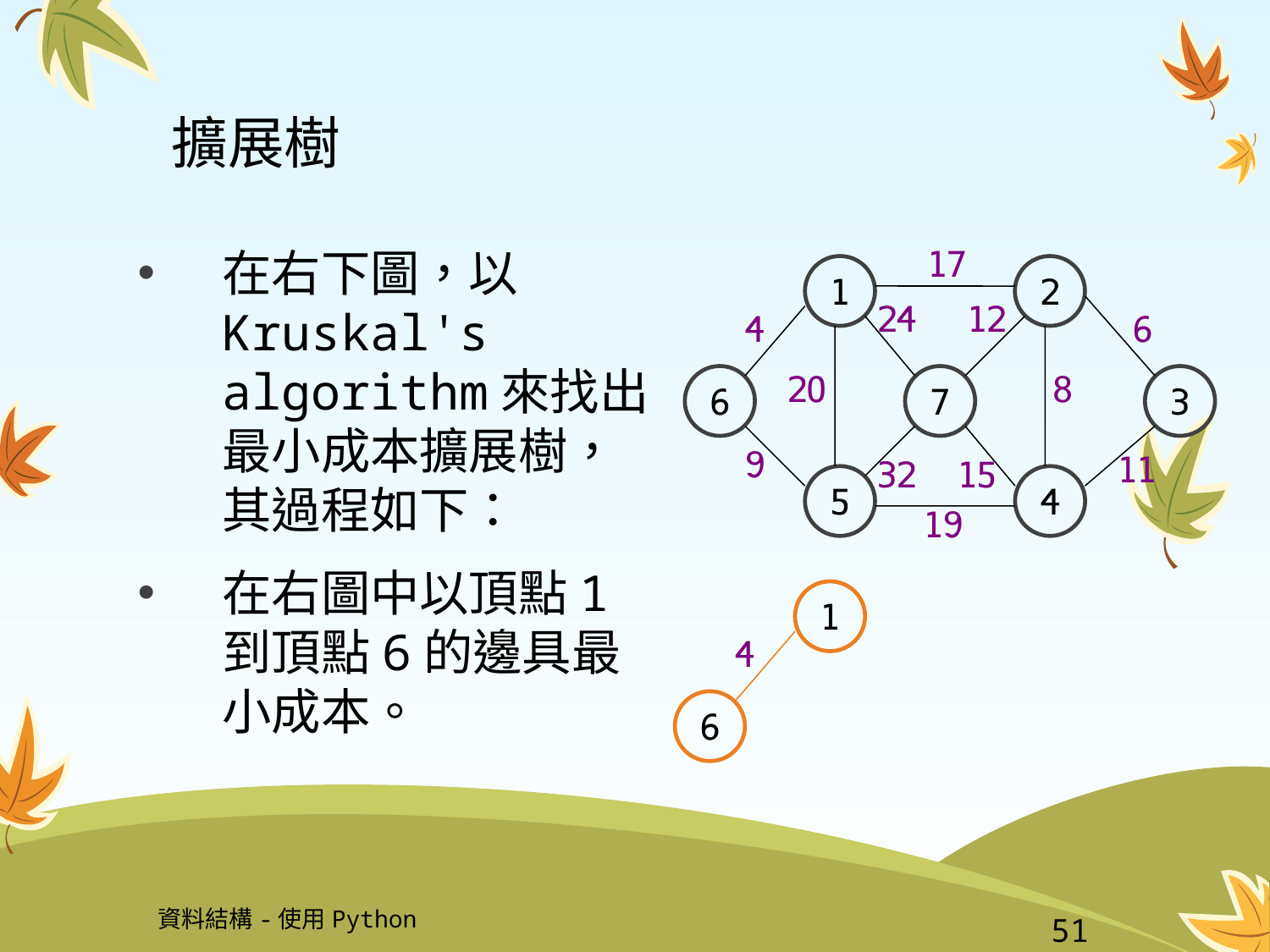

# 擴展樹
在右下圖，以Kruskal's algorithm來找出最小成本擴展樹，其過程如下：
在右圖中以頂點1到頂點6的邊具最小成本。

17
1
2

24
12

4
6

20
8
6
7
3

9
11
32
15
5
4
19

1
4

6
資料結構-使用Python
51